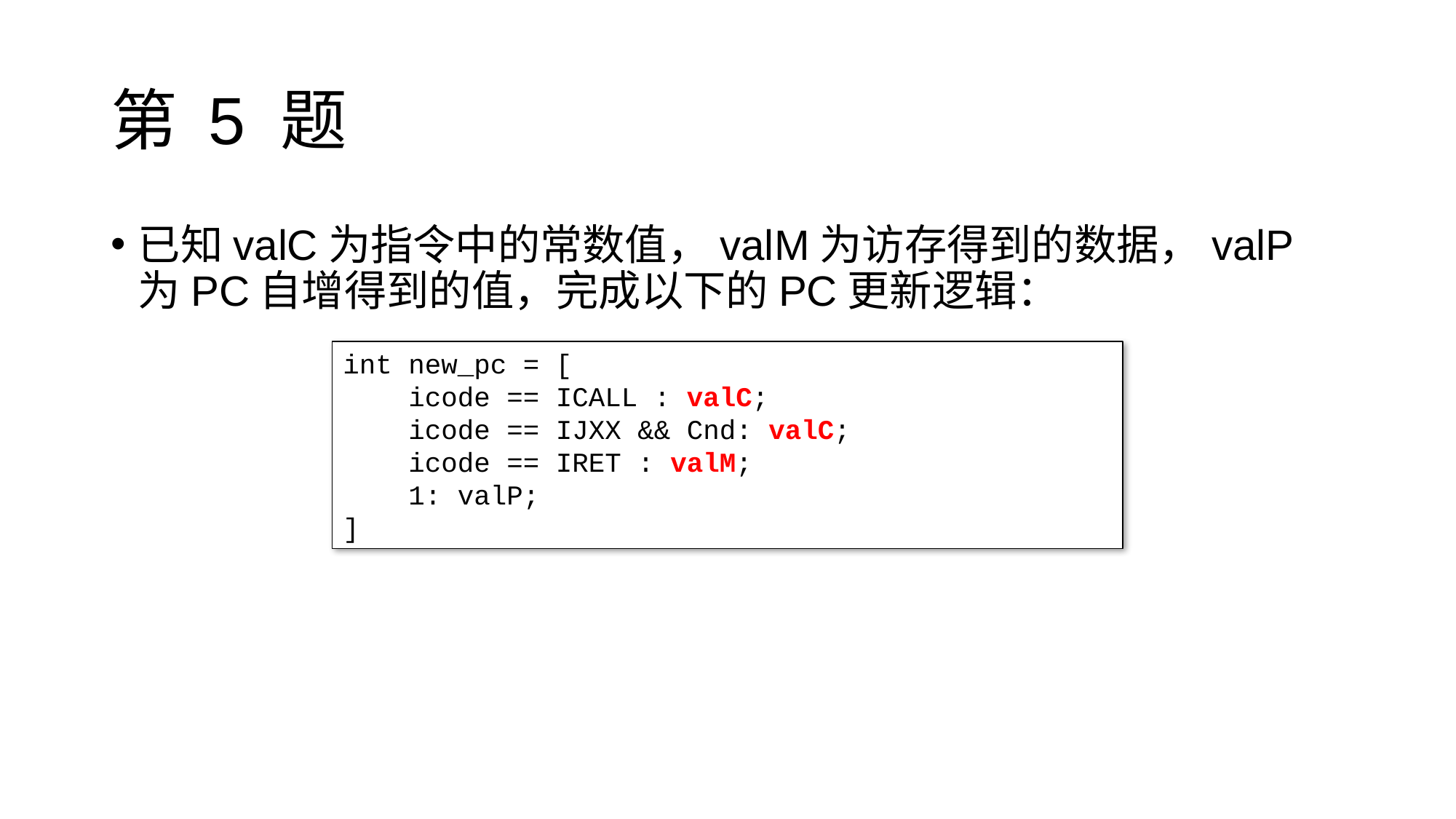

# 第 5 题
已知valC为指令中的常数值，valM为访存得到的数据，valP为PC自增得到的值，完成以下的PC更新逻辑：

int new_pc = [
    icode == ICALL : valC;
    icode == IJXX && Cnd: valC;
    icode == IRET : valM;
    1: valP;
]
50